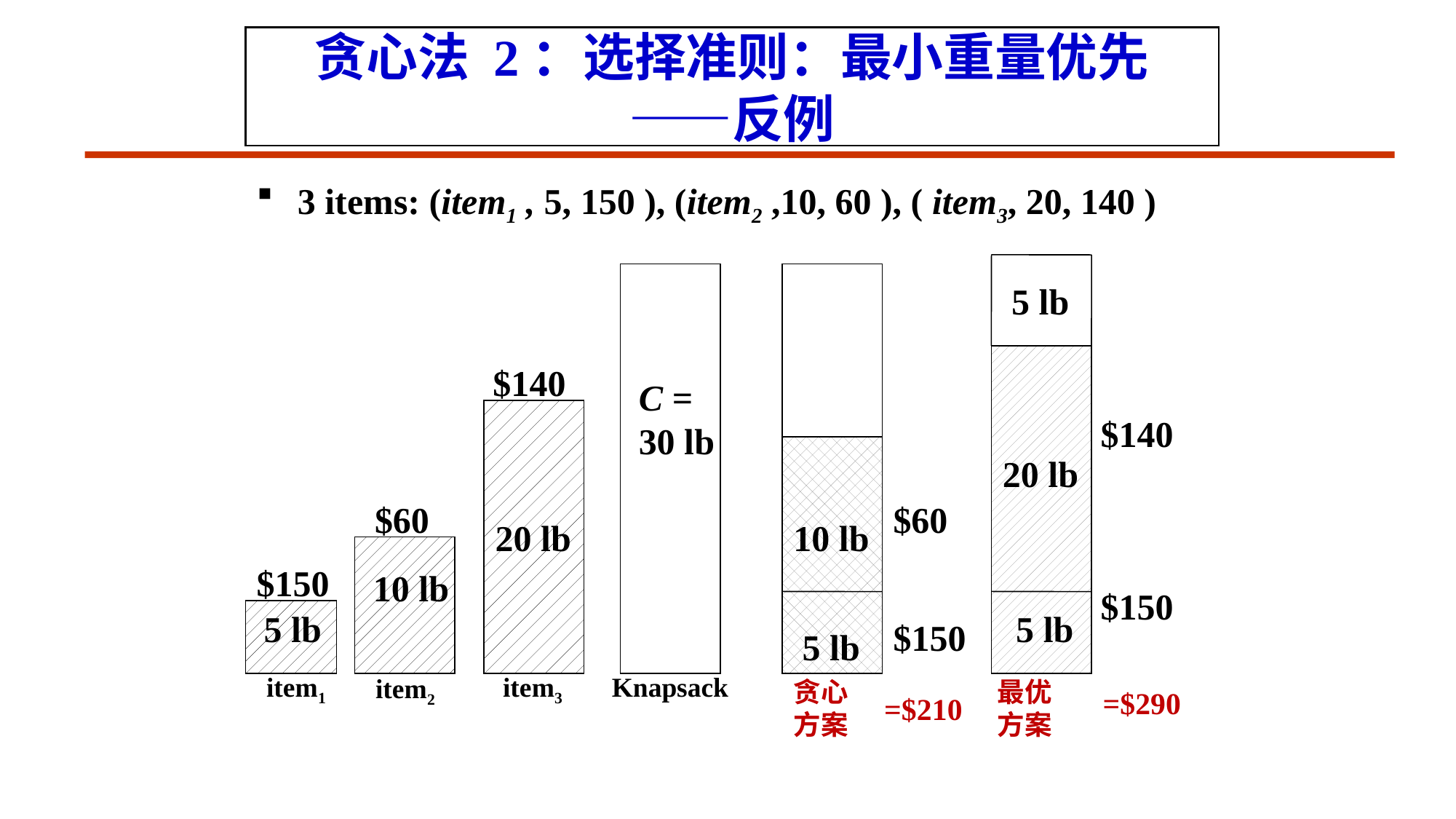

# 贪心法 2：选择准则：最小重量优先 ——反例
3 items: (item1 , 5, 150 ), (item2 ,10, 60 ), ( item3, 20, 140 )

5 lb

$140
20 lb
$150

5 lb

$140
C =
30 lb

$60
$60
20 lb
10 lb

$150
10 lb

5 lb
$150
5 lb
item1
item3
Knapsack
item2
贪心
方案
最优
方案
=$290
=$210